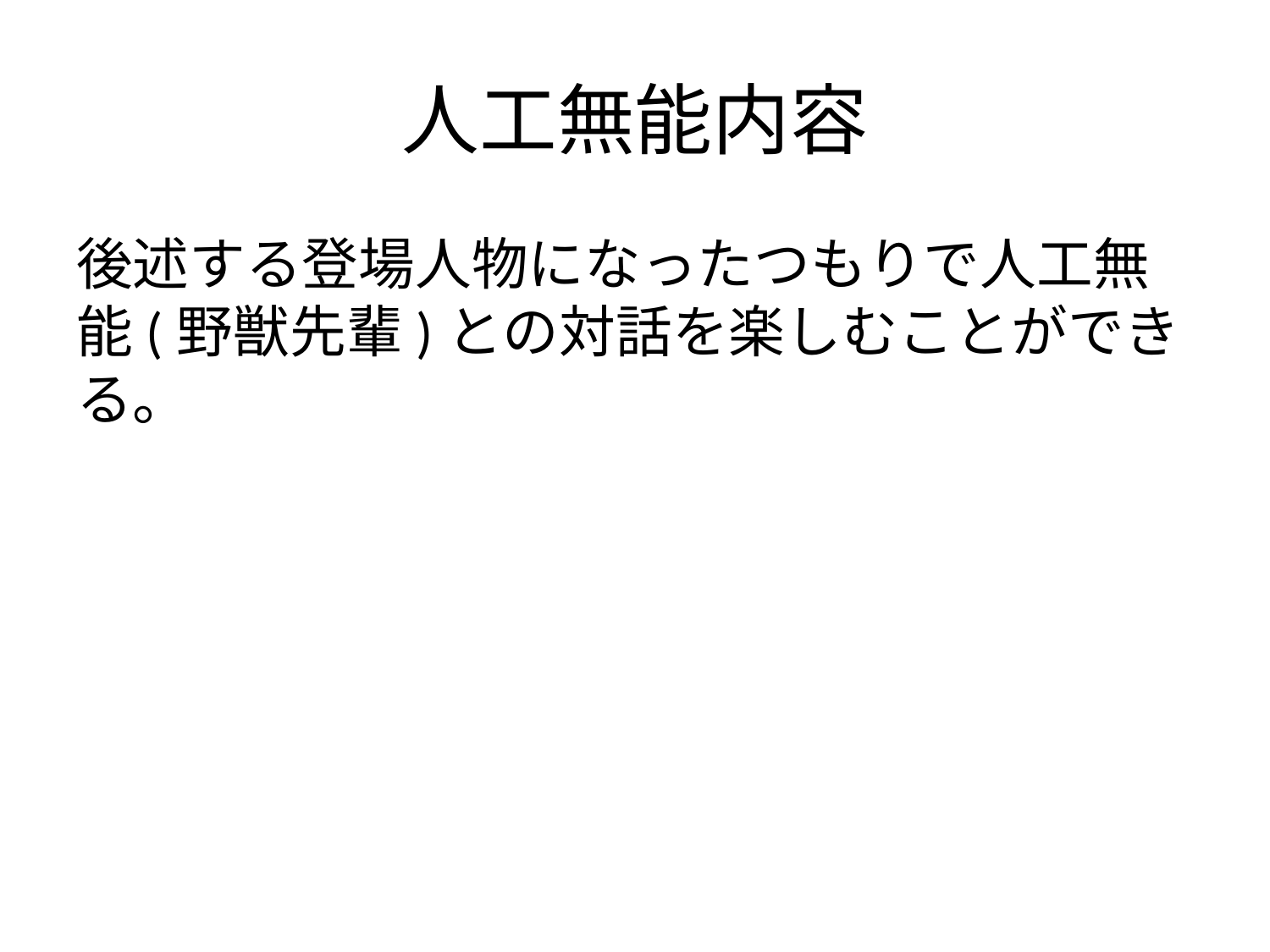

# 人工無能内容
後述する登場人物になったつもりで人工無能(野獣先輩)との対話を楽しむことができる。